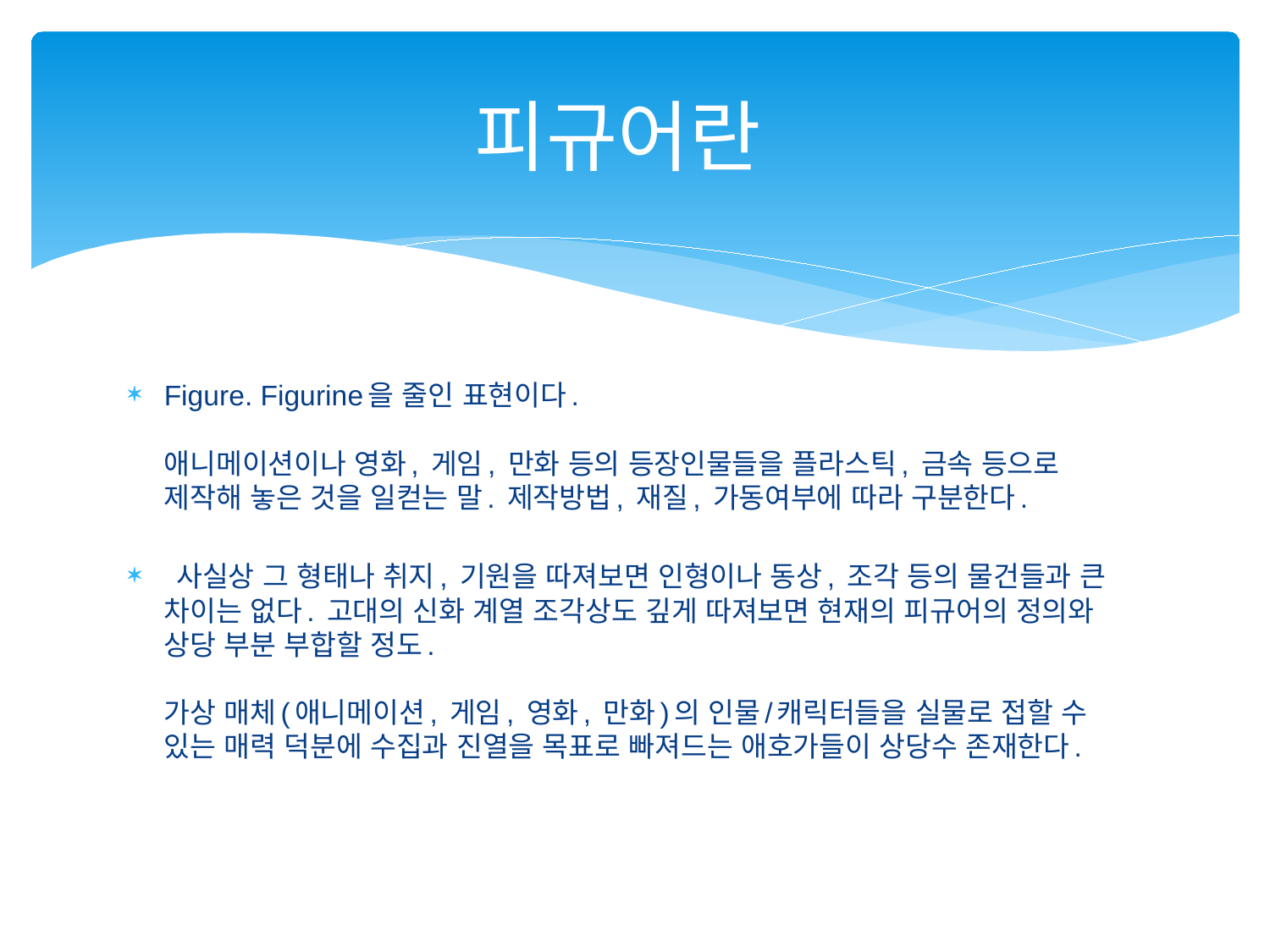

# 피규어란
Figure. Figurine을 줄인 표현이다.
애니메이션이나 영화, 게임, 만화 등의 등장인물들을 플라스틱, 금속 등으로 제작해 놓은 것을 일컫는 말. 제작방법, 재질, 가동여부에 따라 구분한다.

 사실상 그 형태나 취지, 기원을 따져보면 인형이나 동상, 조각 등의 물건들과 큰 차이는 없다. 고대의 신화 계열 조각상도 깊게 따져보면 현재의 피규어의 정의와 상당 부분 부합할 정도.
가상 매체(애니메이션, 게임, 영화, 만화)의 인물/캐릭터들을 실물로 접할 수 있는 매력 덕분에 수집과 진열을 목표로 빠져드는 애호가들이 상당수 존재한다.